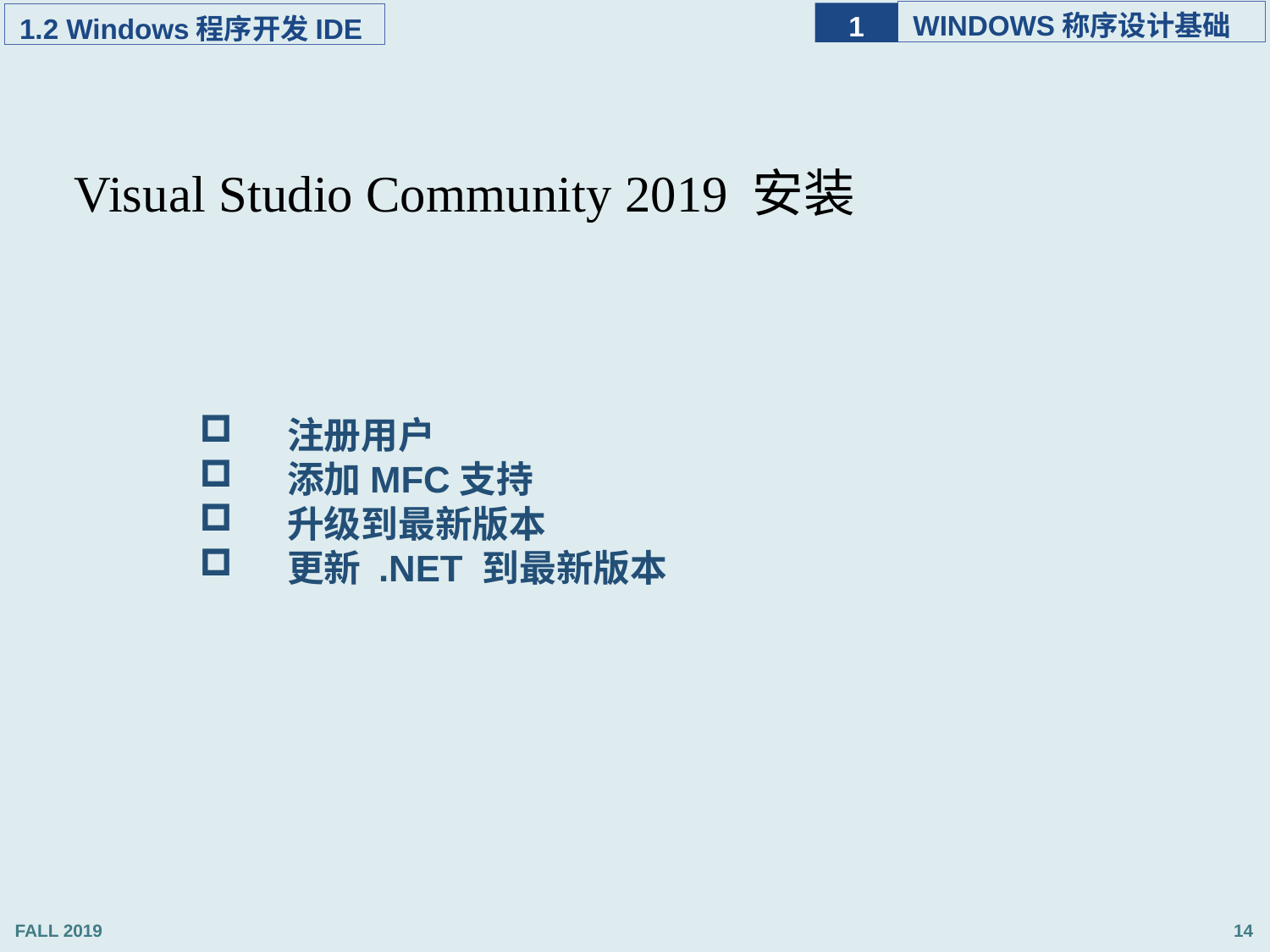

Visual Studio Community 2019 安装
    注册用户
    添加MFC支持
    升级到最新版本
    更新 .NET 到最新版本